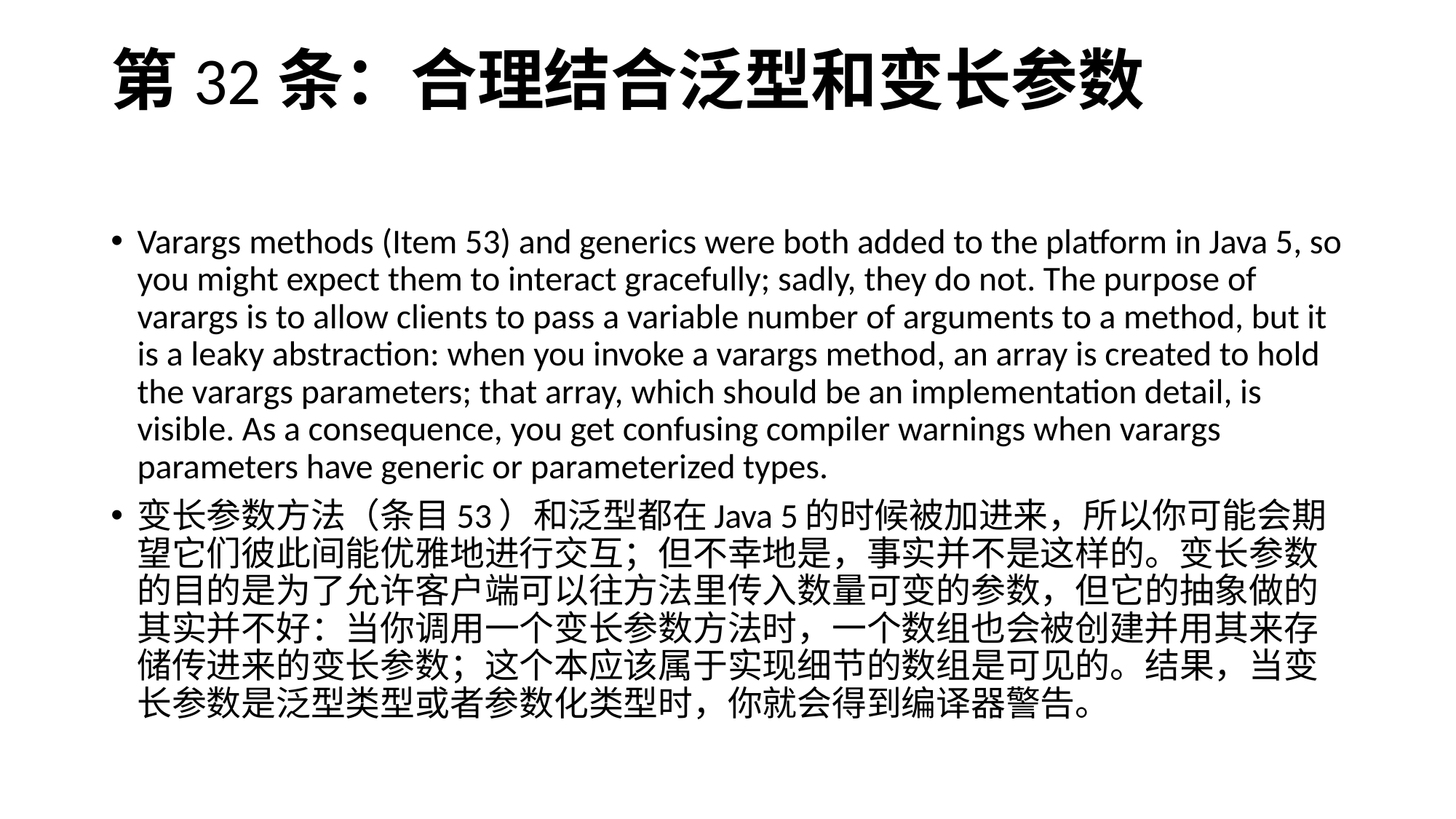

# 第32条：合理结合泛型和变长参数
Varargs methods (Item 53) and generics were both added to the platform in Java 5, so you might expect them to interact gracefully; sadly, they do not. The purpose of varargs is to allow clients to pass a variable number of arguments to a method, but it is a leaky abstraction: when you invoke a varargs method, an array is created to hold the varargs parameters; that array, which should be an implementation detail, is visible. As a consequence, you get confusing compiler warnings when varargs parameters have generic or parameterized types.
变长参数方法（条目53）和泛型都在Java 5的时候被加进来，所以你可能会期望它们彼此间能优雅地进行交互；但不幸地是，事实并不是这样的。变长参数的目的是为了允许客户端可以往方法里传入数量可变的参数，但它的抽象做的其实并不好：当你调用一个变长参数方法时，一个数组也会被创建并用其来存储传进来的变长参数；这个本应该属于实现细节的数组是可见的。结果，当变长参数是泛型类型或者参数化类型时，你就会得到编译器警告。